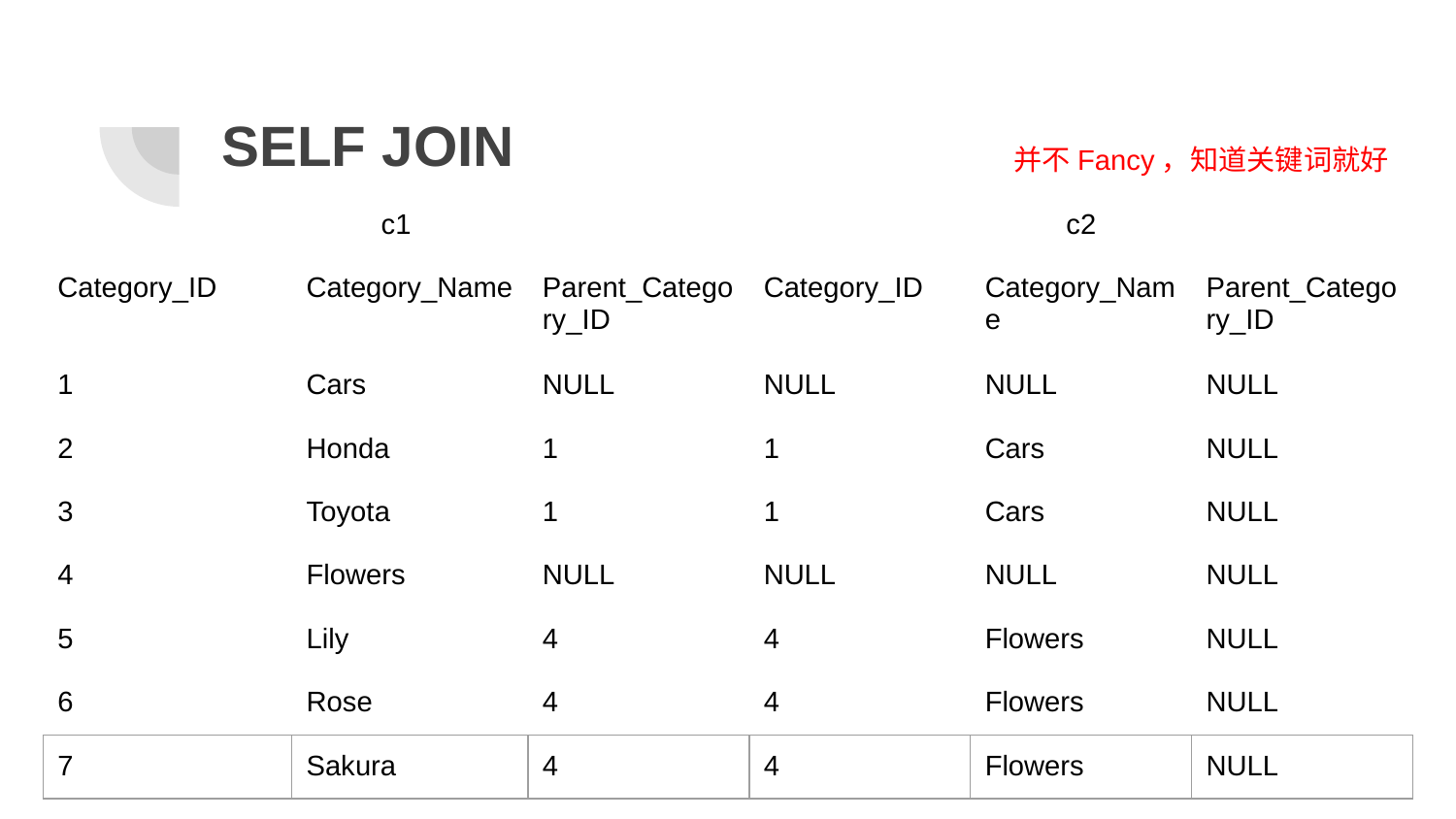

# SELF JOIN
并不Fancy，知道关键词就好
| c1 |  |  | c2 |  |  |
| --- | --- | --- | --- | --- | --- |
| Category\_ID | Category\_Name | Parent\_Category\_ID | Category\_ID | Category\_Name | Parent\_Category\_ID |
| 1 | Cars | NULL | NULL | NULL | NULL |
| 2 | Honda | 1 | 1 | Cars | NULL |
| 3 | Toyota | 1 | 1 | Cars | NULL |
| 4 | Flowers | NULL | NULL | NULL | NULL |
| 5 | Lily | 4 | 4 | Flowers | NULL |
| 6 | Rose | 4 | 4 | Flowers | NULL |
| 7 | Sakura | 4 | 4 | Flowers | NULL |